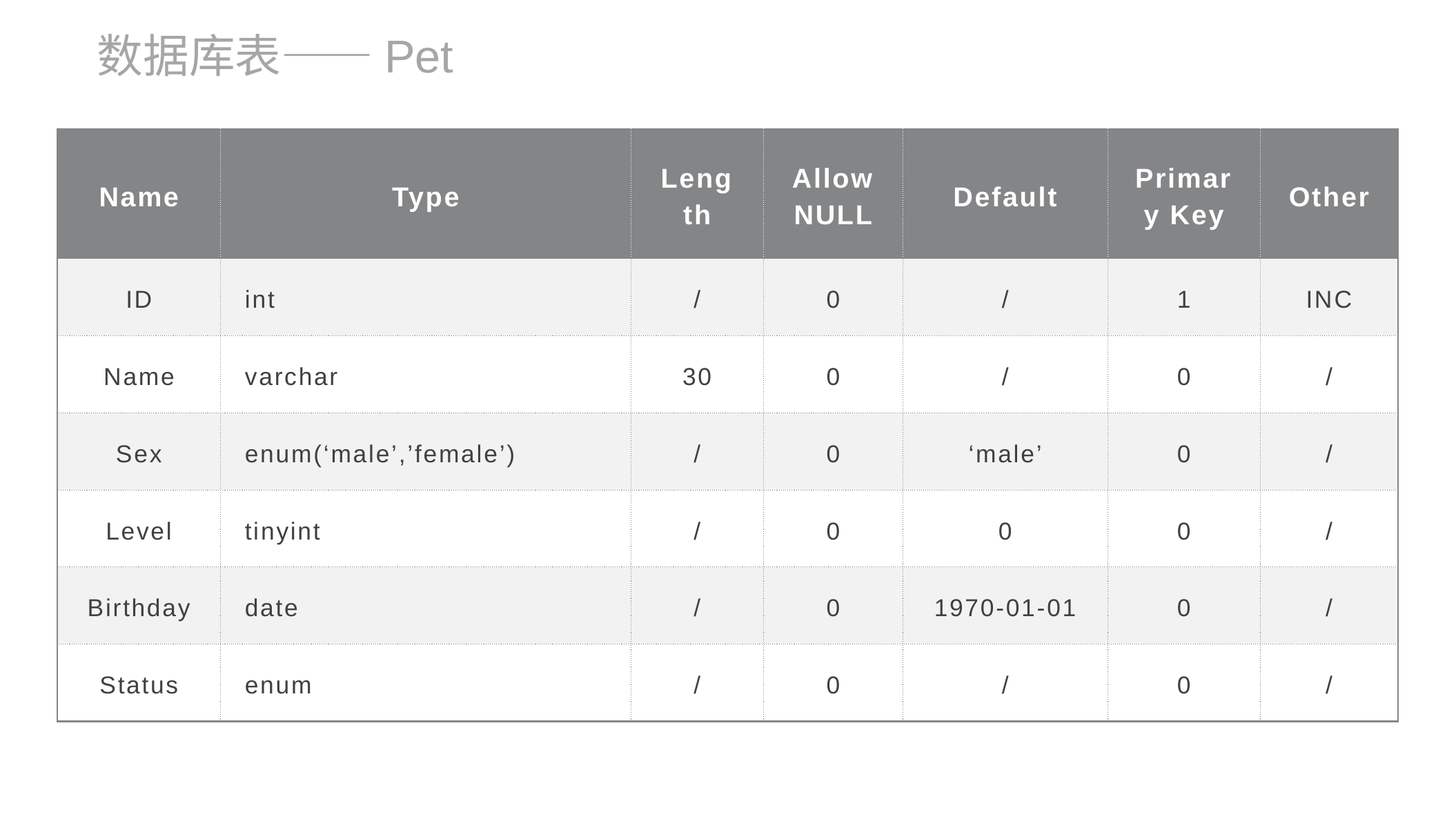

数据库表——Pet
| Name | Type | Length | Allow NULL | Default | Primary Key | Other |
| --- | --- | --- | --- | --- | --- | --- |
| ID | int | / | 0 | / | 1 | INC |
| Name | varchar | 30 | 0 | / | 0 | / |
| Sex | enum(‘male’,’female’) | / | 0 | ‘male’ | 0 | / |
| Level | tinyint | / | 0 | 0 | 0 | / |
| Birthday | date | / | 0 | 1970-01-01 | 0 | / |
| Status | enum | / | 0 | / | 0 | / |